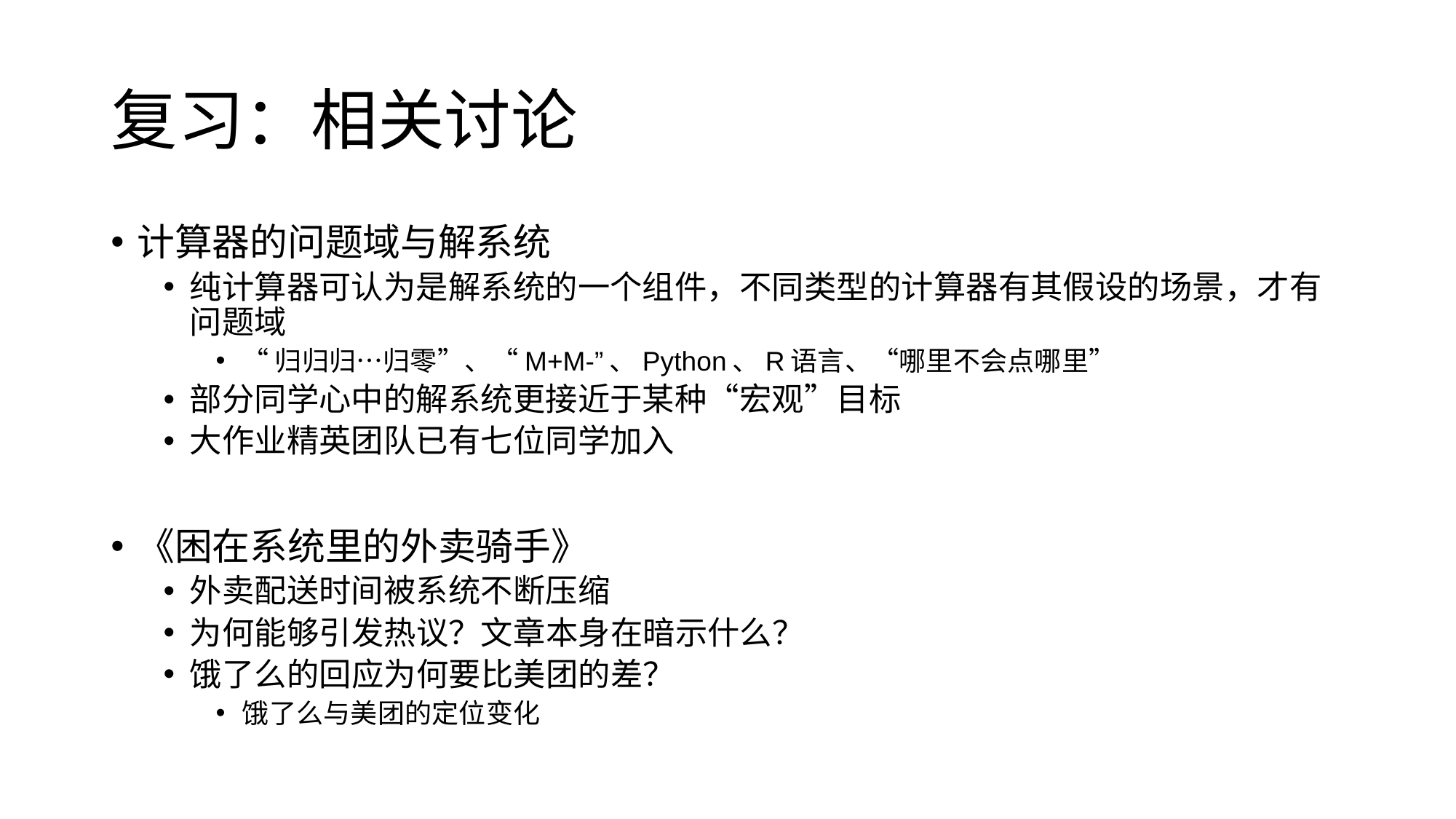

# 复习：相关讨论
计算器的问题域与解系统
纯计算器可认为是解系统的一个组件，不同类型的计算器有其假设的场景，才有问题域
“归归归…归零”、“M+M-”、Python、R语言、“哪里不会点哪里”
部分同学心中的解系统更接近于某种“宏观”目标
大作业精英团队已有七位同学加入

《困在系统里的外卖骑手》
外卖配送时间被系统不断压缩
为何能够引发热议？文章本身在暗示什么？
饿了么的回应为何要比美团的差？
饿了么与美团的定位变化